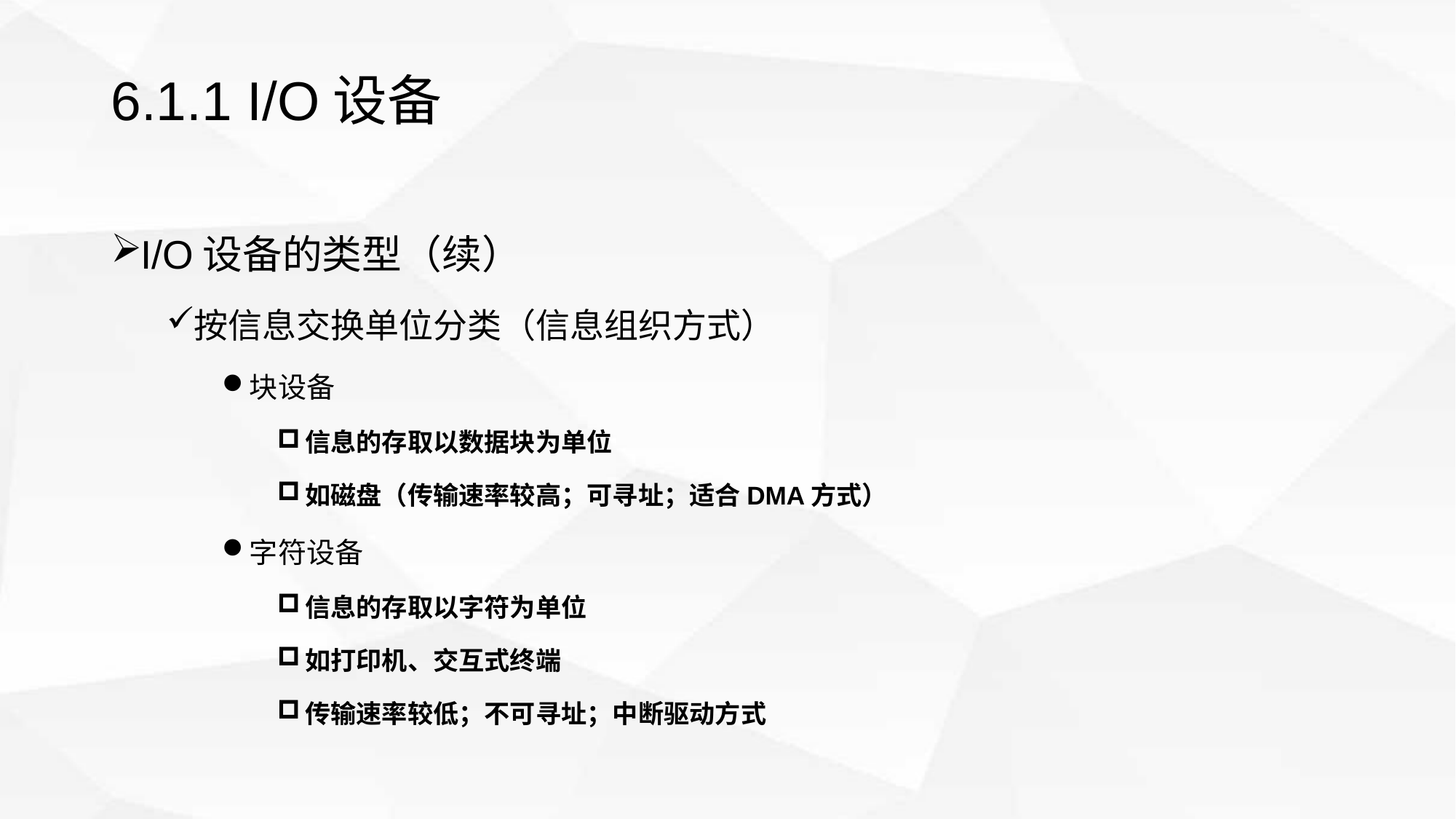

# 6.1.1 I/O设备
I/O设备的类型（续）
按信息交换单位分类（信息组织方式）
块设备
信息的存取以数据块为单位
如磁盘（传输速率较高；可寻址；适合DMA方式）
字符设备
信息的存取以字符为单位
如打印机、交互式终端
传输速率较低；不可寻址；中断驱动方式